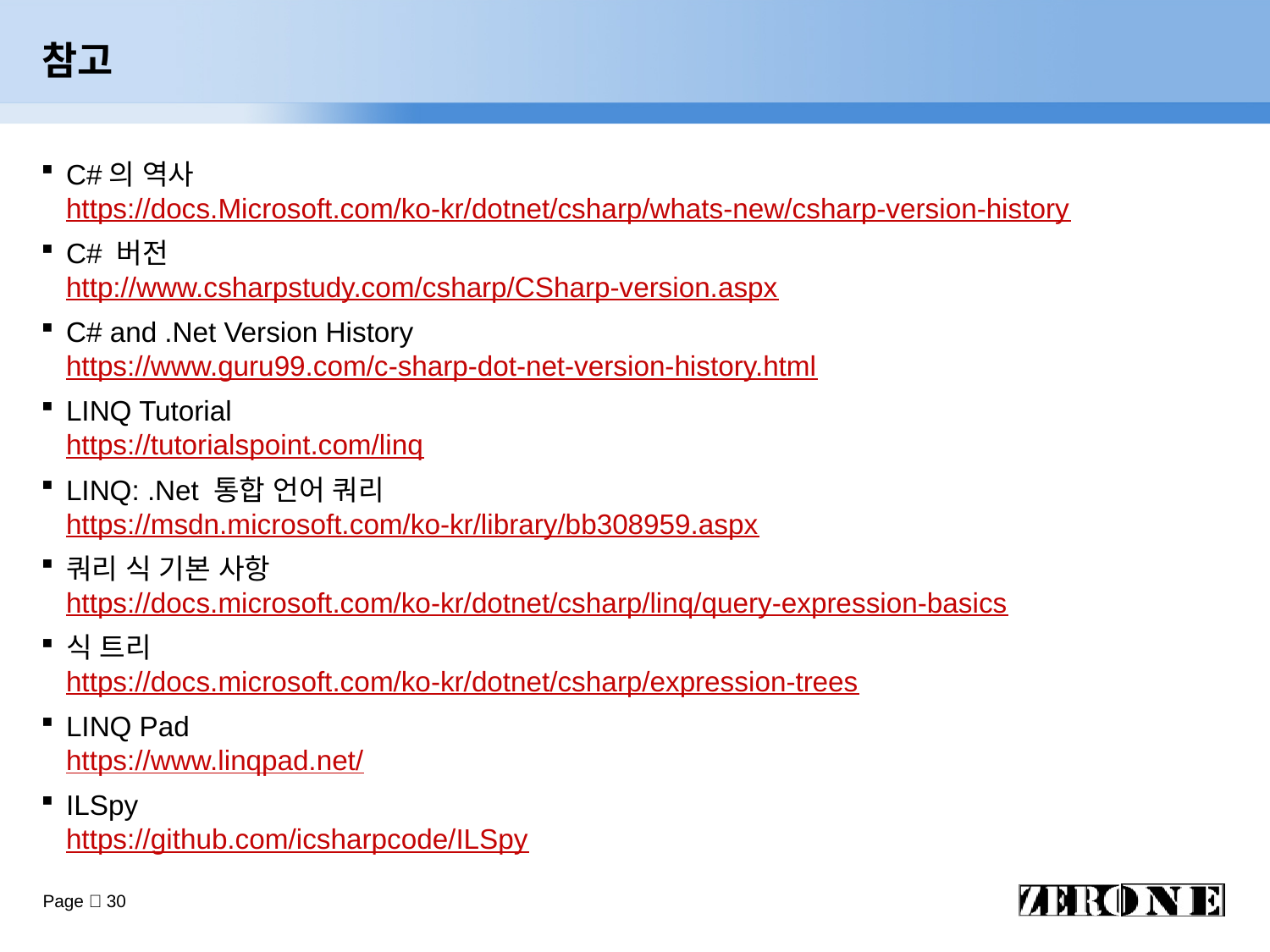

# 참고
C#의 역사
https://docs.Microsoft.com/ko-kr/dotnet/csharp/whats-new/csharp-version-history
C# 버전
http://www.csharpstudy.com/csharp/CSharp-version.aspx
C# and .Net Version History
https://www.guru99.com/c-sharp-dot-net-version-history.html
LINQ Tutorial
https://tutorialspoint.com/linq
LINQ: .Net 통합 언어 쿼리
https://msdn.microsoft.com/ko-kr/library/bb308959.aspx
쿼리 식 기본 사항
https://docs.microsoft.com/ko-kr/dotnet/csharp/linq/query-expression-basics
식 트리
https://docs.microsoft.com/ko-kr/dotnet/csharp/expression-trees
LINQ Pad
https://www.linqpad.net/
ILSpy
https://github.com/icsharpcode/ILSpy